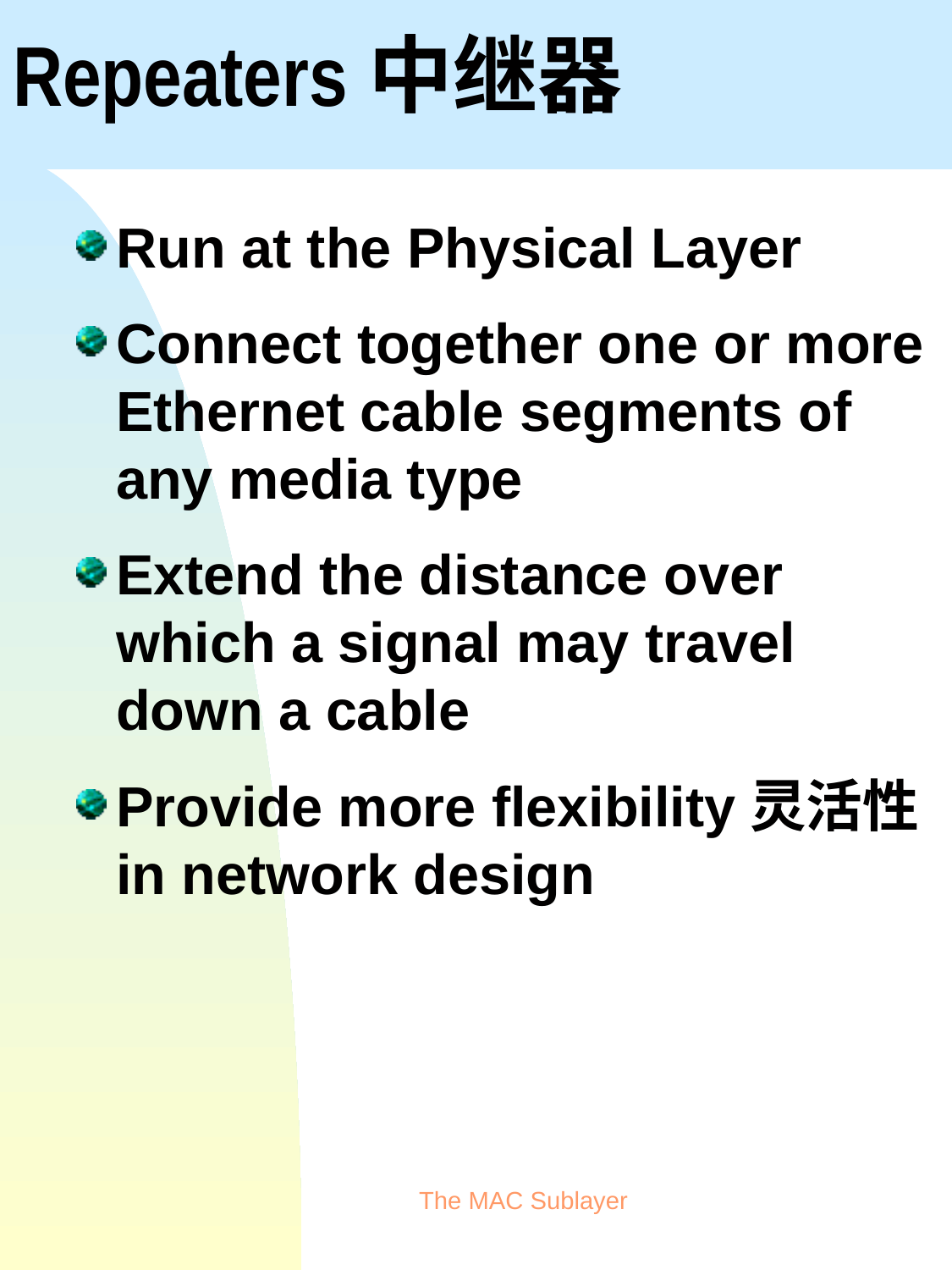

# Repeaters中继器
Run at the Physical Layer
Connect together one or more Ethernet cable segments of any media type
Extend the distance over which a signal may travel down a cable
Provide more flexibility灵活性 in network design

The MAC Sublayer
43